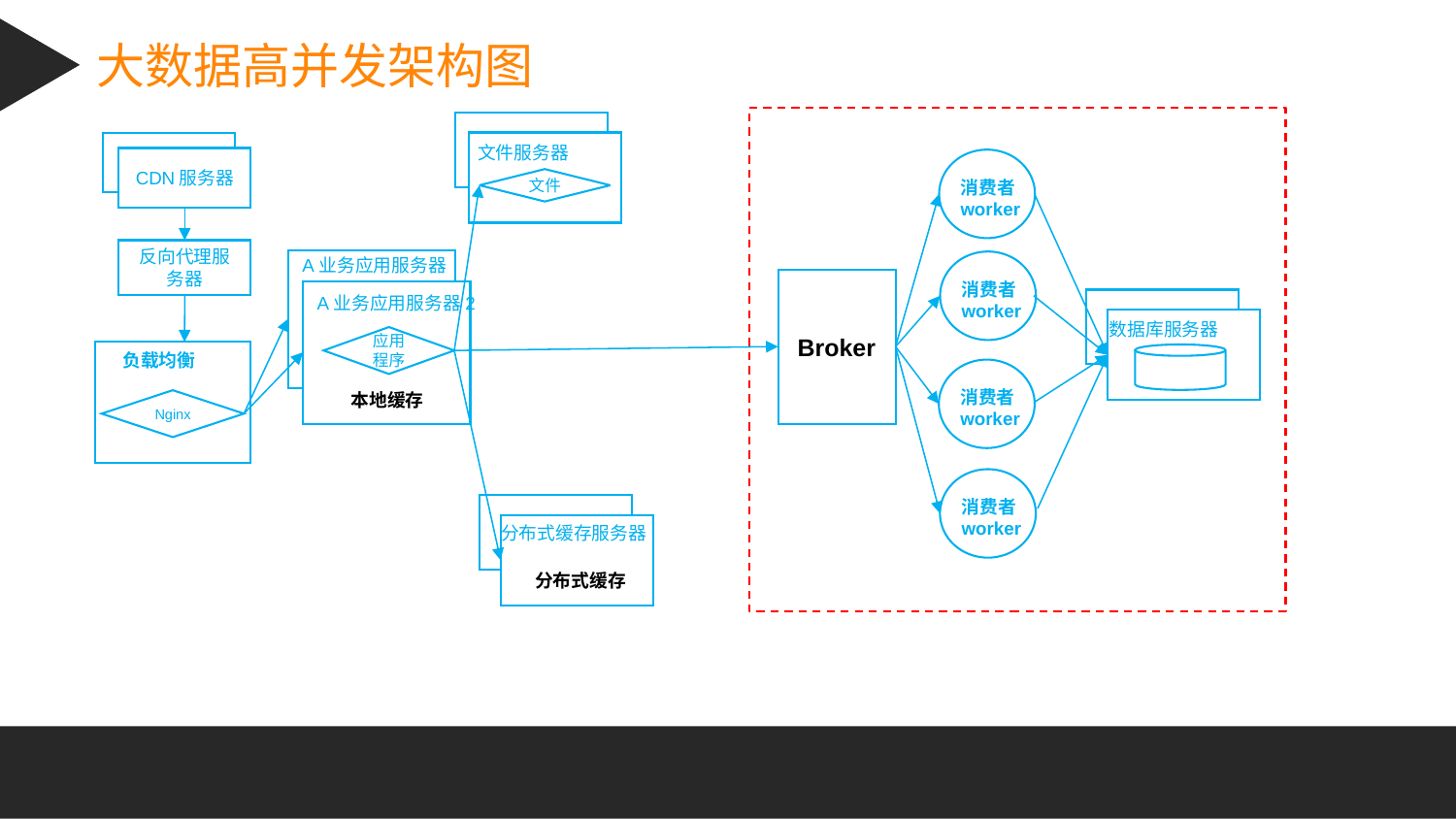

大数据高并发架构图

文件服务器
CDN服务器

消费者
worker
文件
反向代理服务器
A业务应用服务器1

消费者
worker
Broker

A业务应用服务器2

数据库服务器
应用程序

负载均衡

消费者
worker
本地缓存
Nginx

消费者
worker

分布式缓存服务器

分布式缓存